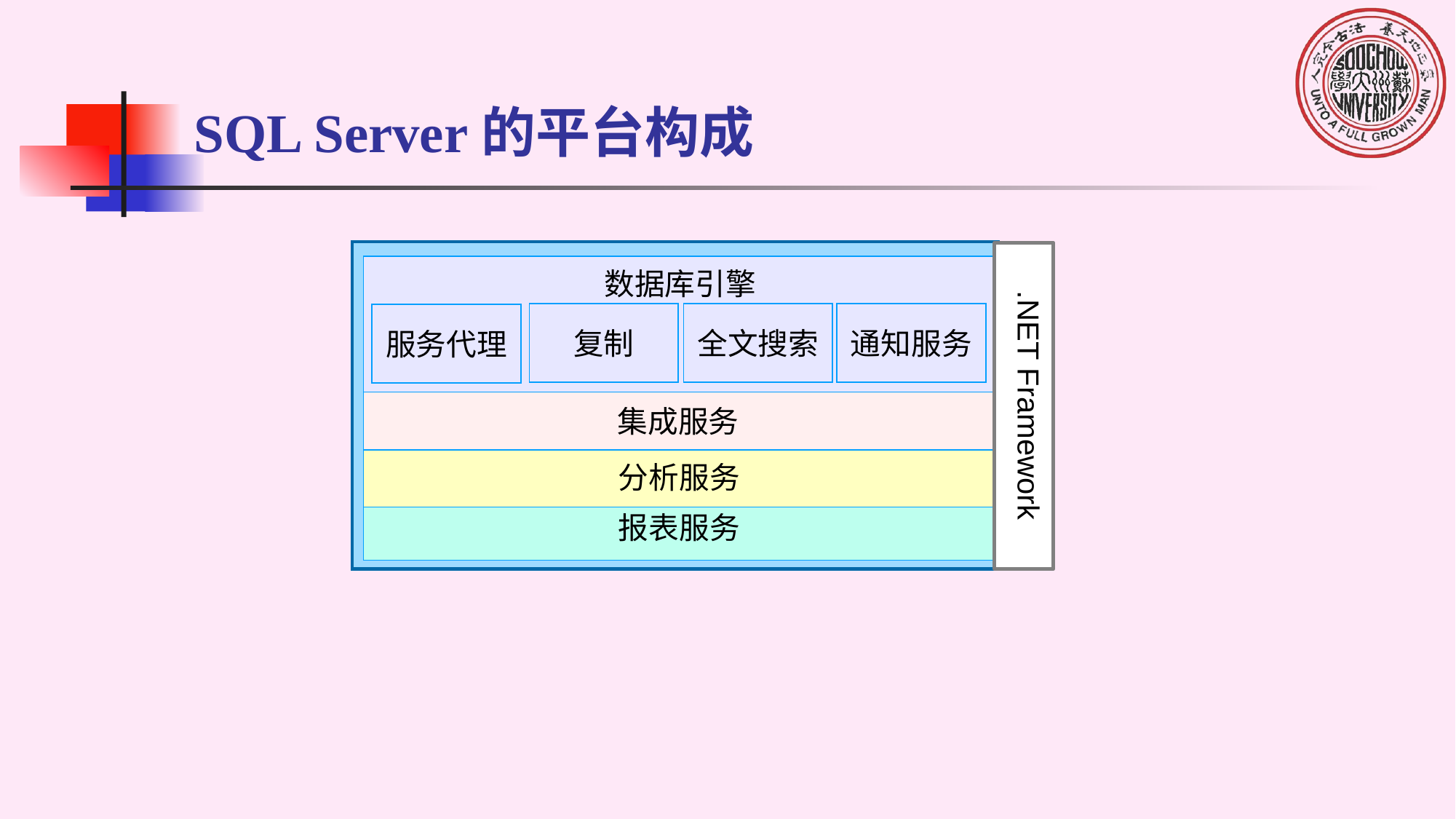

# SQL Server的平台构成

数据库引擎
复制
全文搜索
通知服务
服务代理
集成服务

分析服务

报表服务
.NET Framework